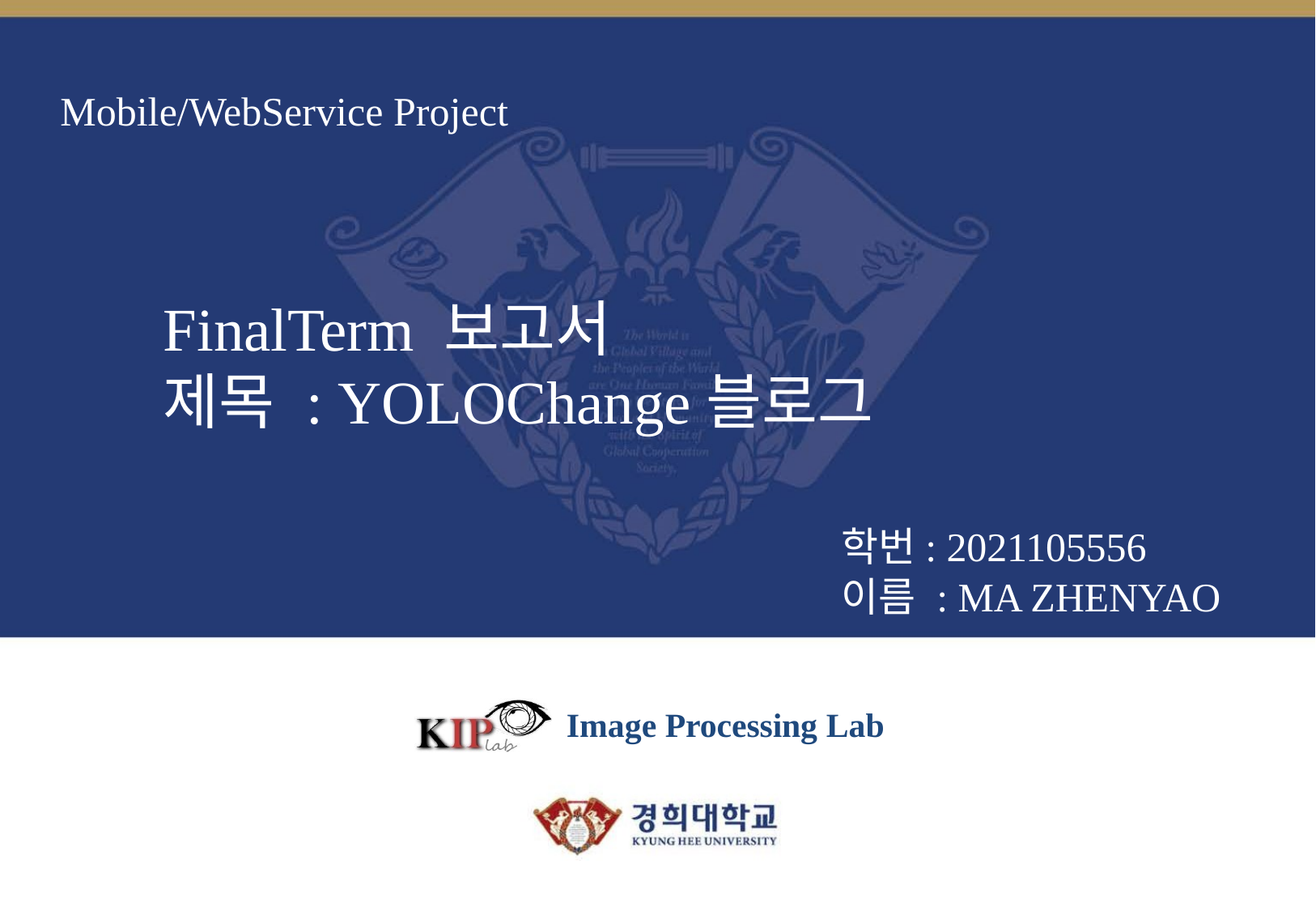

# Mobile/WebService Project
FinalTerm 보고서
제목 : YOLOChange블로그
학번: 2021105556
이름 : MA ZHENYAO

Image Processing Lab